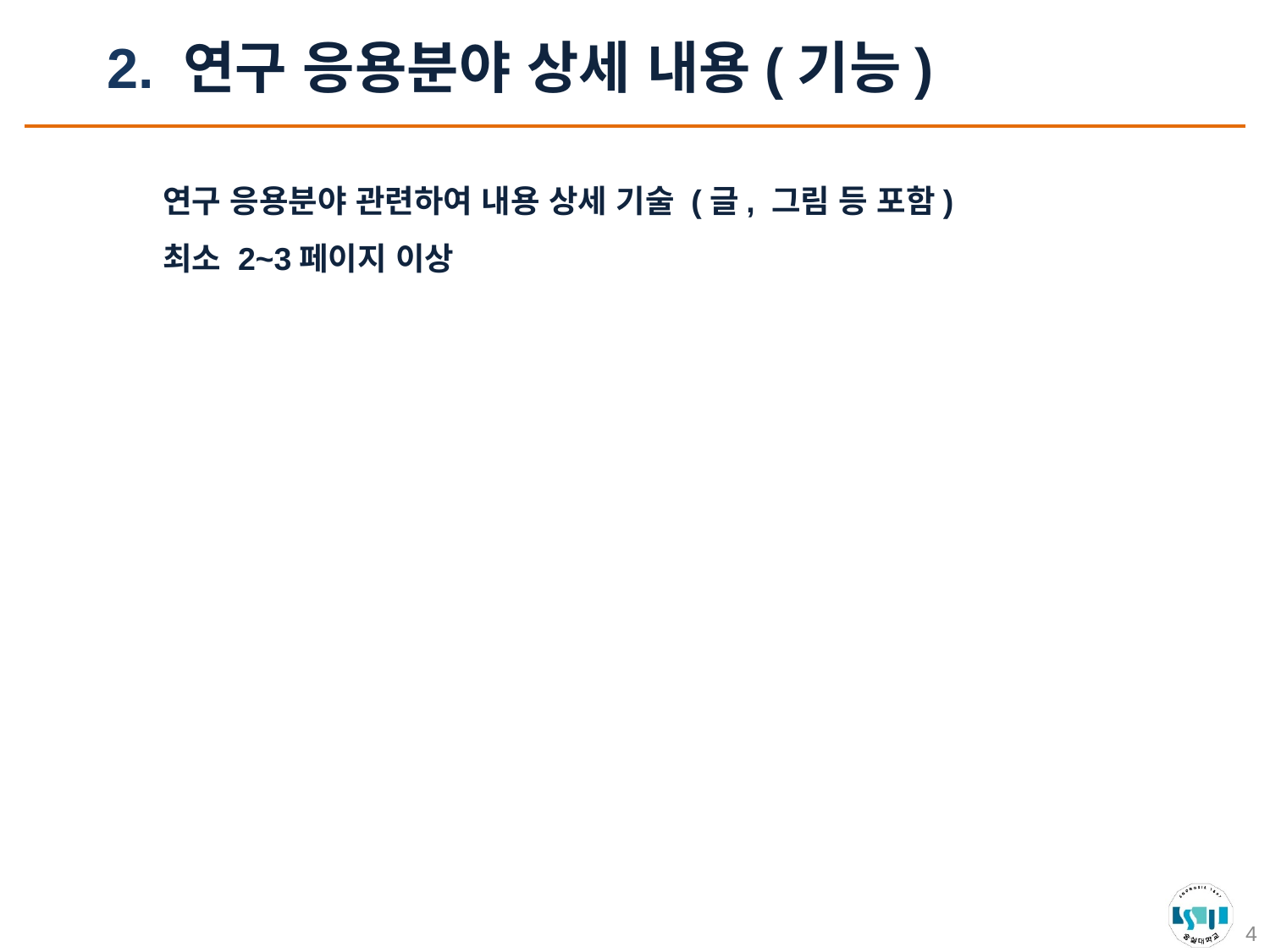

2. 연구 응용분야 상세 내용(기능)
연구 응용분야 관련하여 내용 상세 기술 (글, 그림 등 포함)
최소 2~3페이지 이상
4